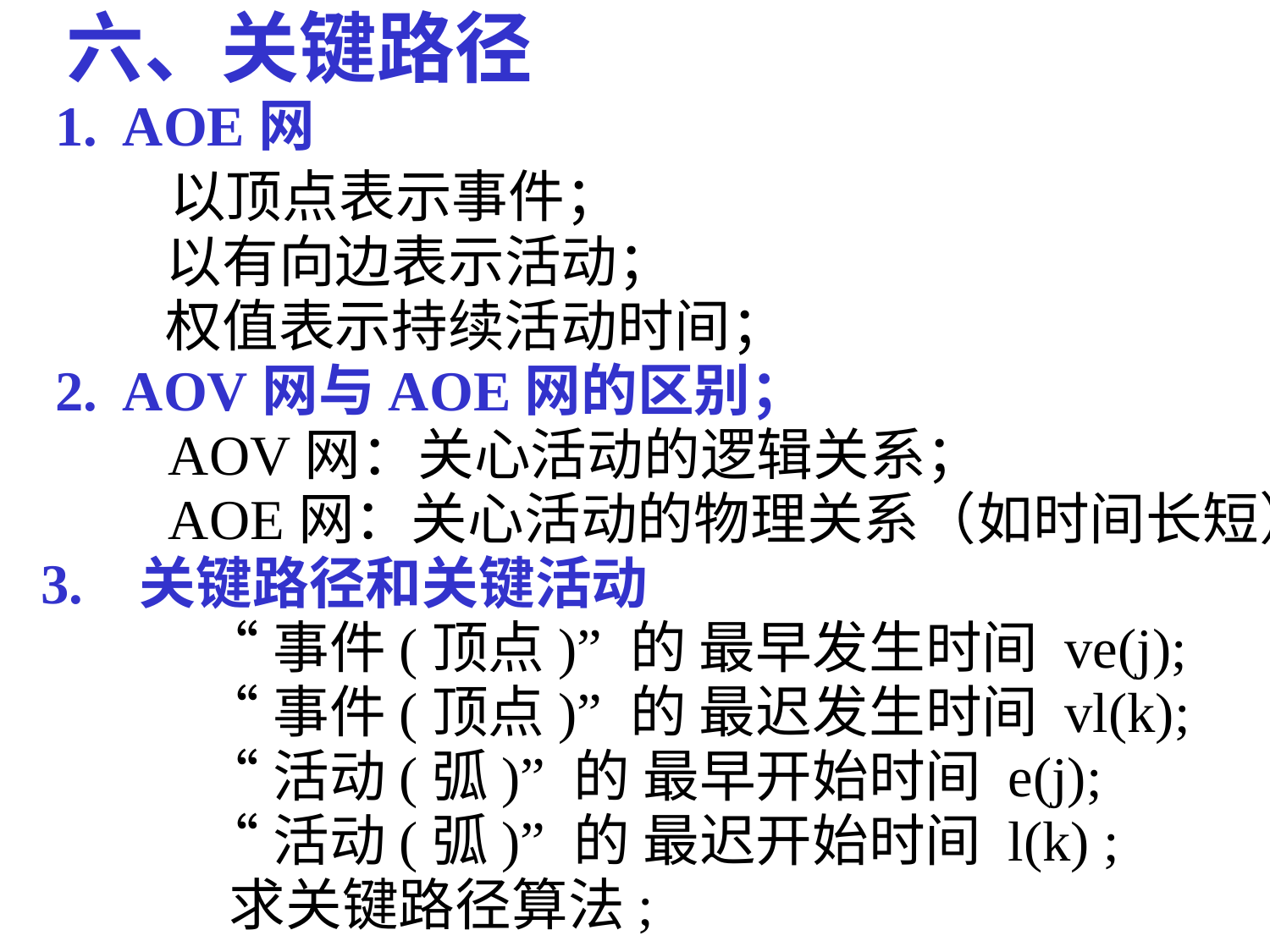

六、关键路径
   1.  AOE网
          以顶点表示事件；
           以有向边表示活动；
           权值表示持续活动时间；
   2.  AOV网与AOE网的区别；
           AOV网：关心活动的逻辑关系；
           AOE网：关心活动的物理关系（如时间长短）
  3.   关键路径和关键活动
“事件(顶点)” 的 最早发生时间 ve(j);
“事件(顶点)” 的 最迟发生时间 vl(k);
“活动(弧)” 的 最早开始时间 e(j);
“活动(弧)” 的 最迟开始时间 l(k) ;
 求关键路径算法;